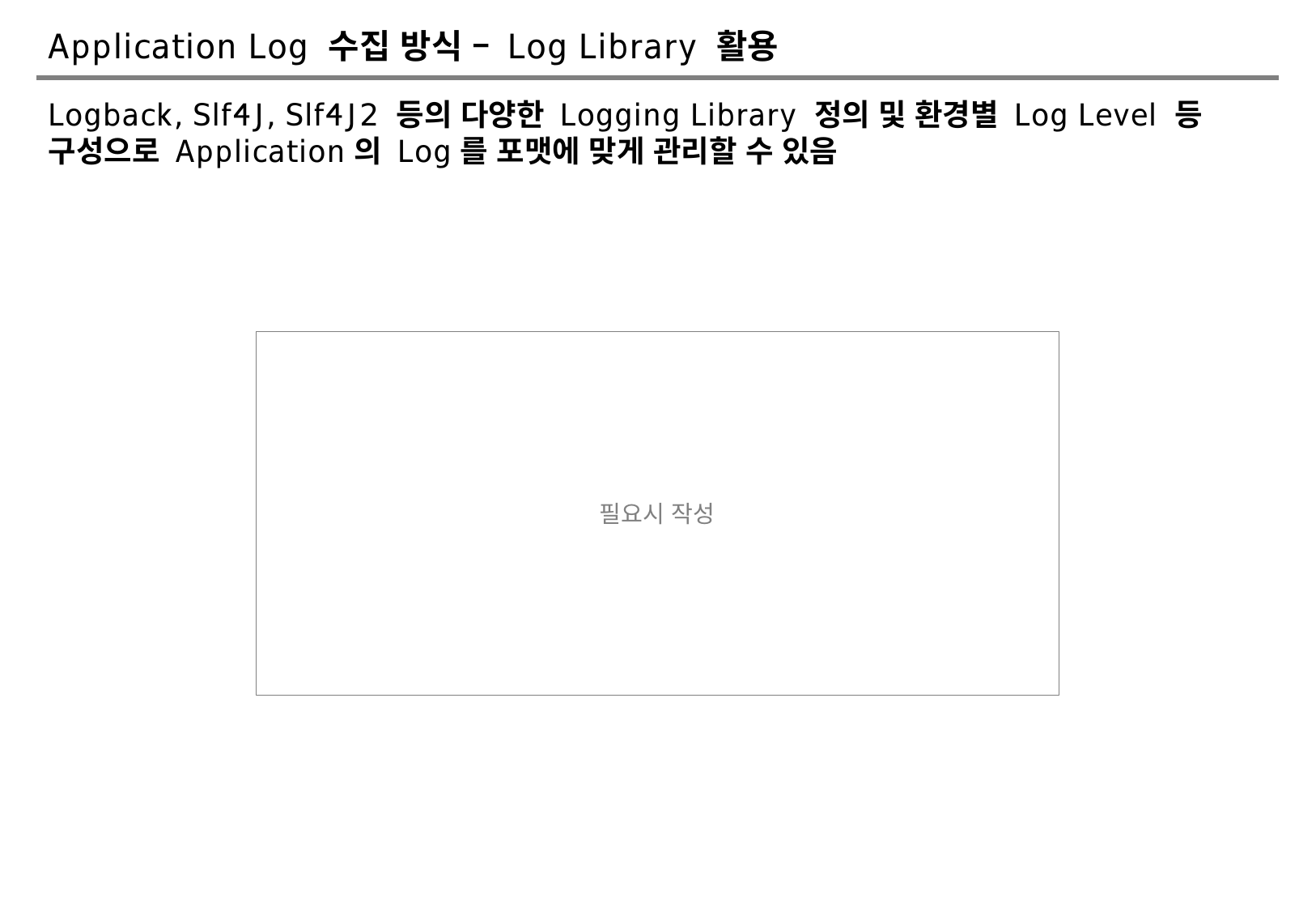

# Application Log 수집 방식 – Log Library 활용
Logback, Slf4J, Slf4J2 등의 다양한 Logging Library 정의 및 환경별 Log Level 등 구성으로 Application의 Log를 포맷에 맞게 관리할 수 있음
필요시 작성